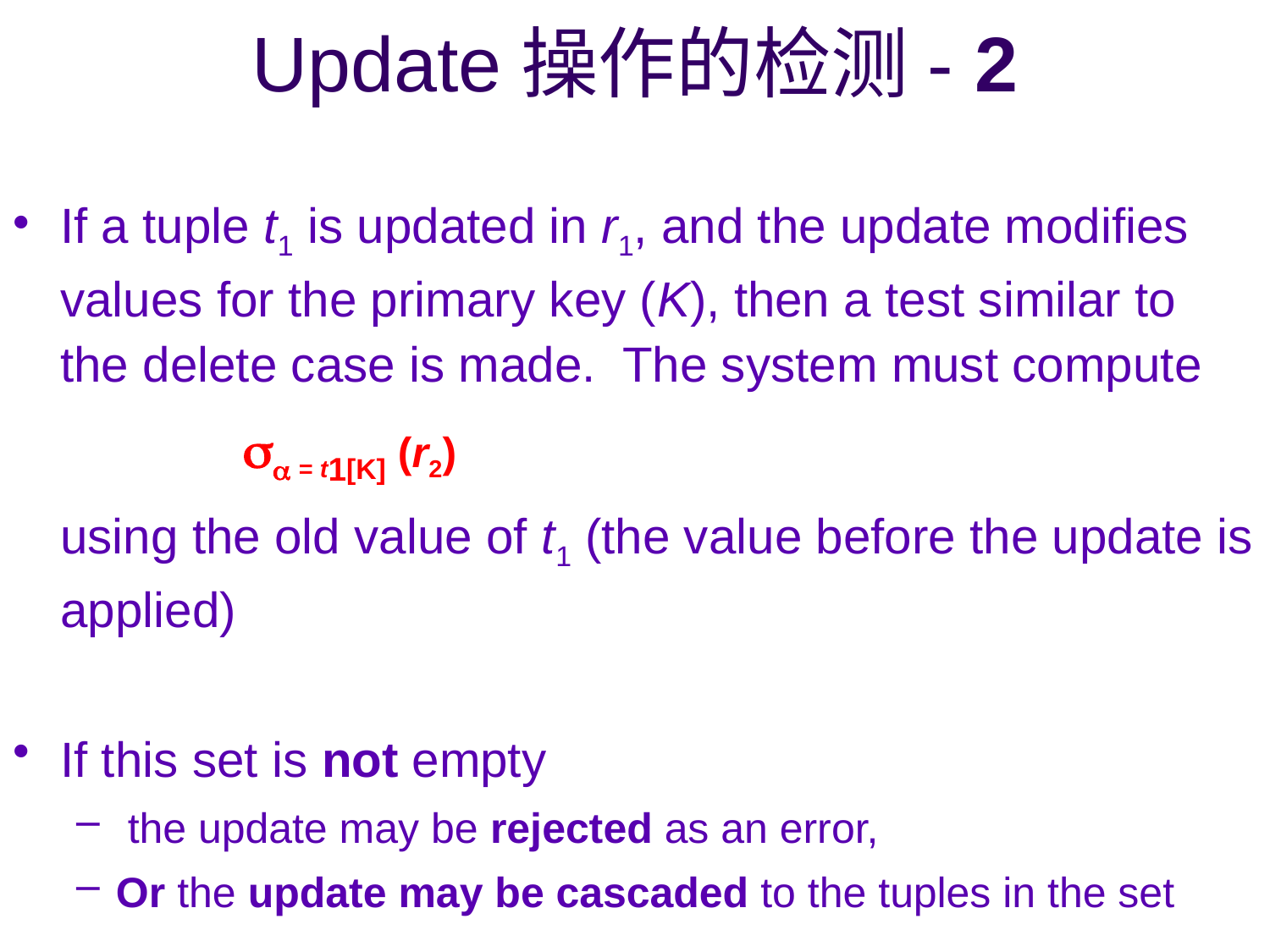

# Update操作的检测- 2
If a tuple t1 is updated in r1, and the update modifies values for the primary key (K), then a test similar to the delete case is made.  The system must compute
		σα = t1[K] (r2)
	using the old value of t1 (the value before the update is applied)

If this set is not empty
 the update may be rejected as an error,
Or the update may be cascaded to the tuples in the set